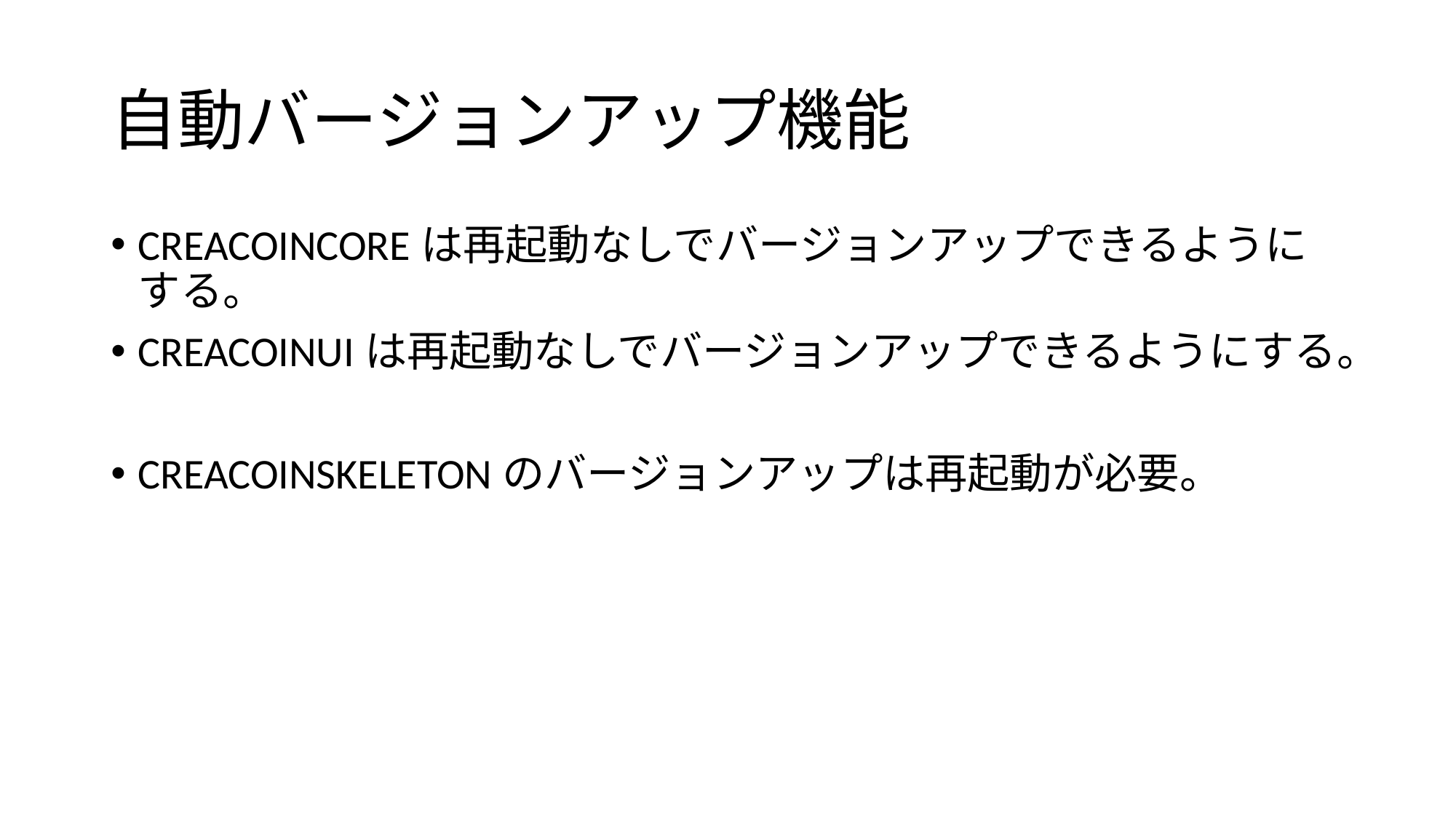

# 自動バージョンアップ機能
CREACOINCOREは再起動なしでバージョンアップできるようにする。
CREACOINUIは再起動なしでバージョンアップできるようにする。

CREACOINSKELETONのバージョンアップは再起動が必要。